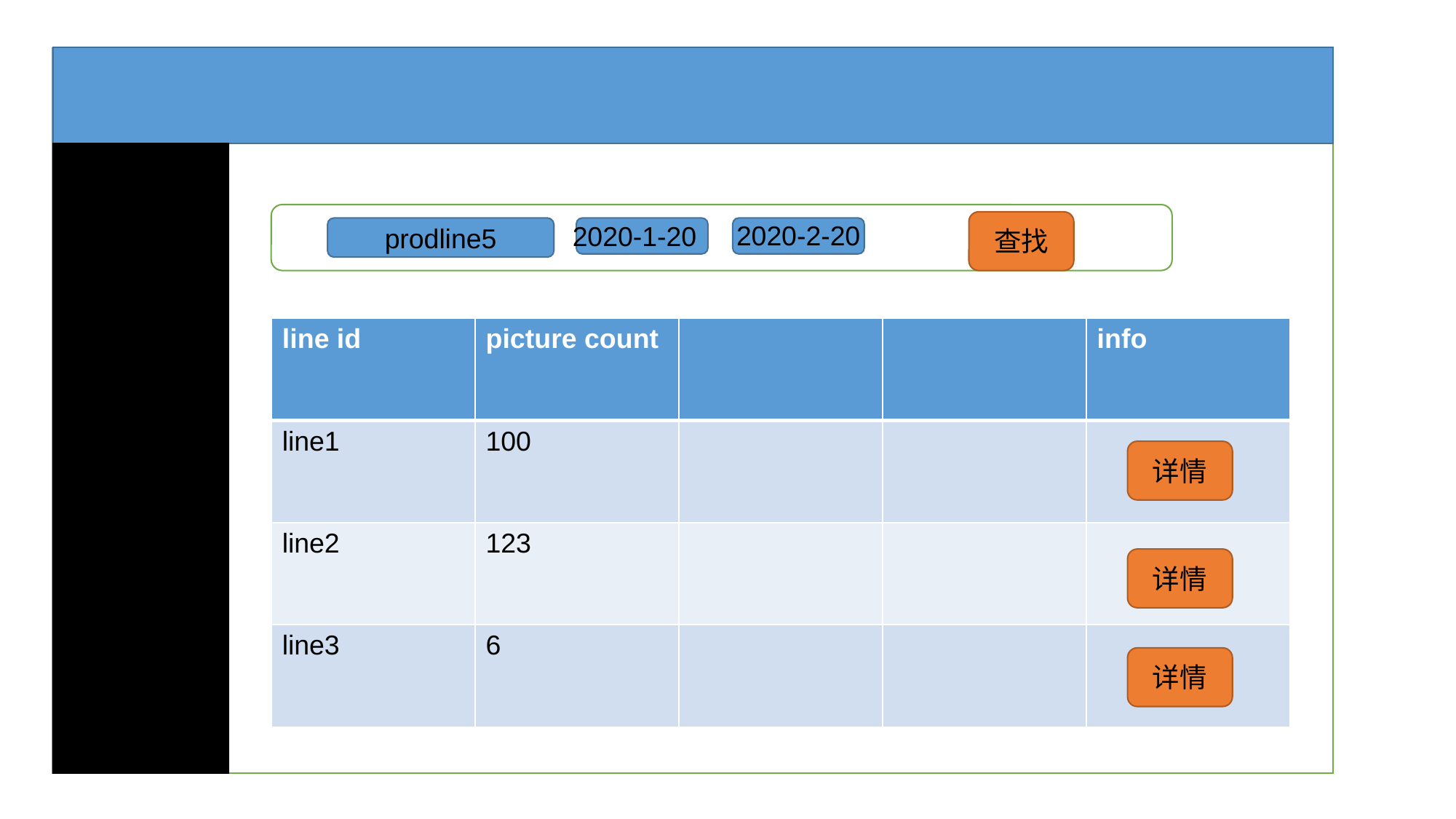

2020-2-20
2020-1-20
prodline5

查找
| line id | picture count |  |  | info |
| --- | --- | --- | --- | --- |
| line1 | 100 |  |  |  |
| line2 | 123 |  |  |  |
| line3 | 6 |  |  |  |

详情

详情

详情